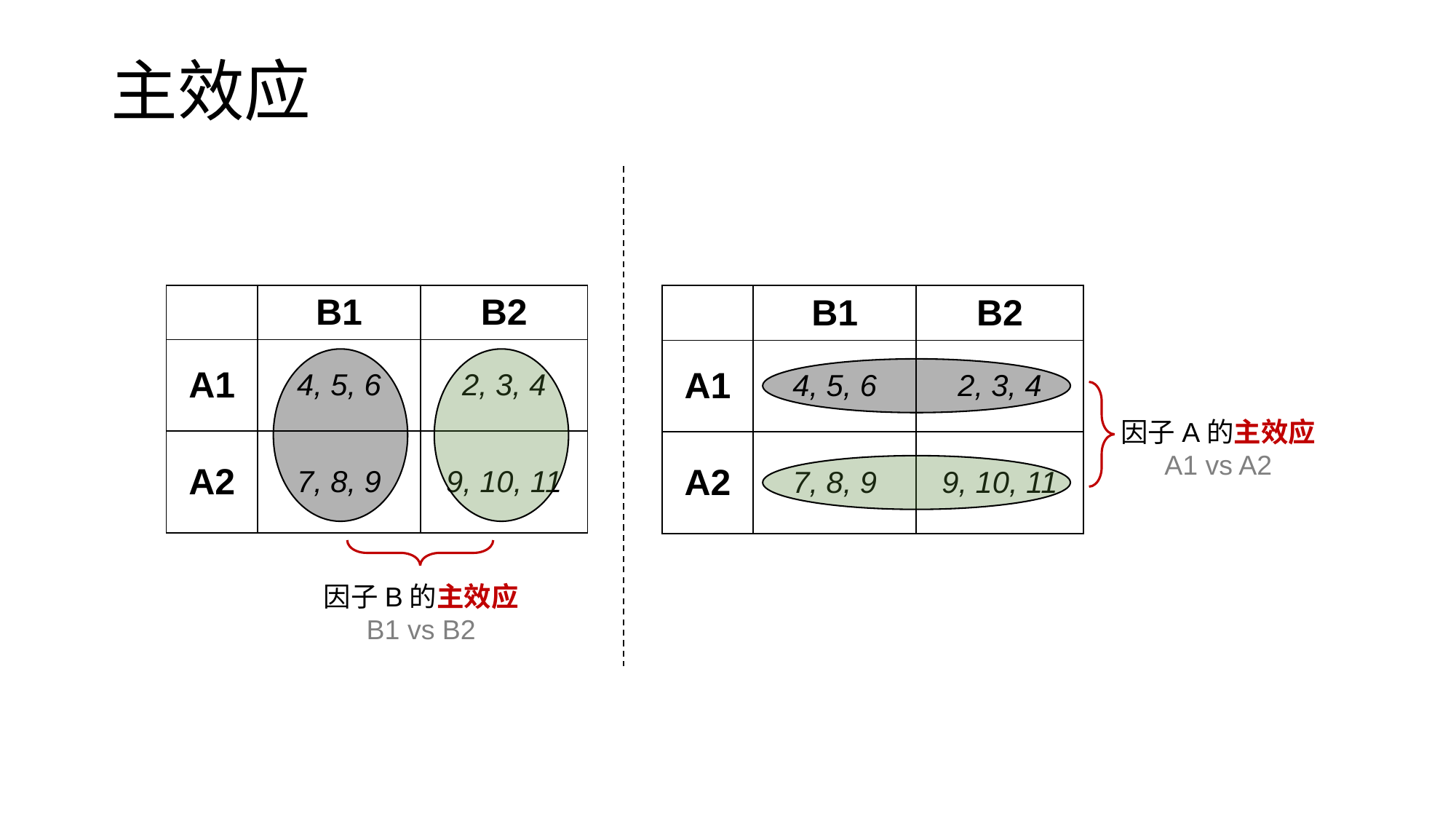

# 主效应
|  | B1 | B2 |
| --- | --- | --- |
| A1 | 4, 5, 6 | 2, 3, 4 |
| A2 | 7, 8, 9 | 9, 10, 11 |
|  | B1 | B2 |
| --- | --- | --- |
| A1 | 4, 5, 6 | 2, 3, 4 |
| A2 | 7, 8, 9 | 9, 10, 11 |

因子A的主效应
A1 vs A2

因子B的主效应
B1 vs B2